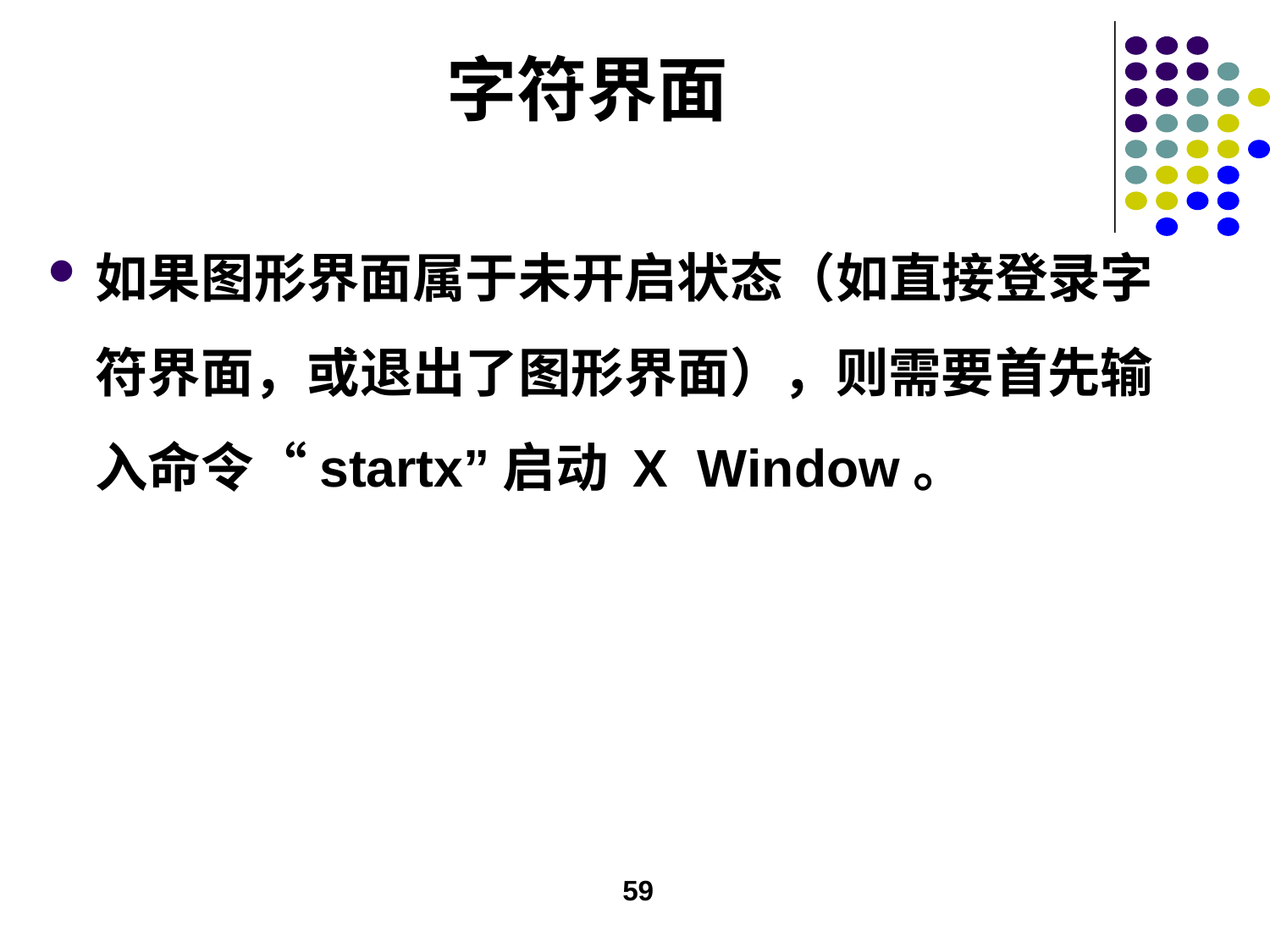

# 字符界面
如果图形界面属于未开启状态（如直接登录字符界面，或退出了图形界面），则需要首先输入命令“startx”启动 X  Window。

59